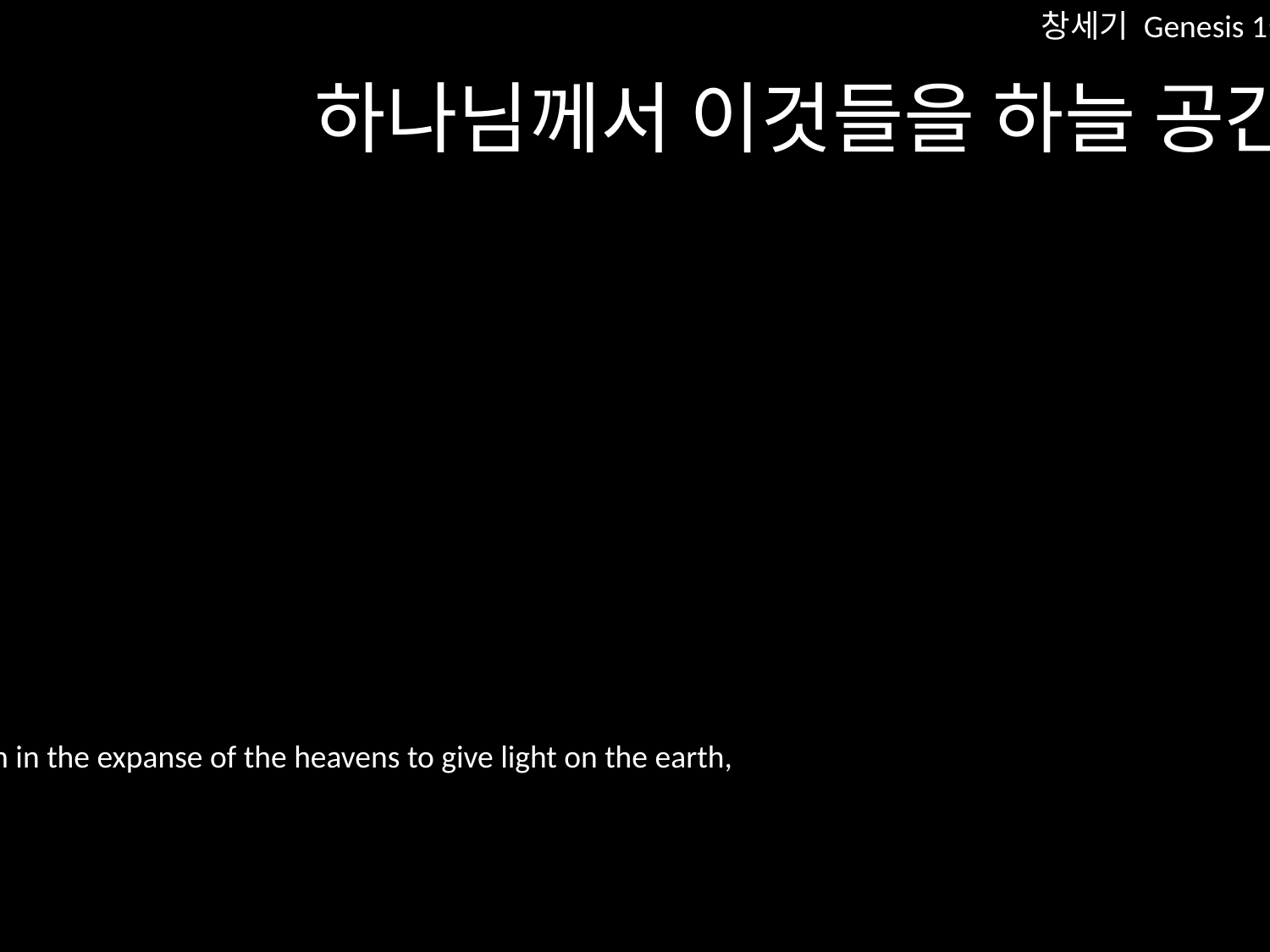

창세기 Genesis 1:17
하나님께서 이것들을 하늘 공간에 두셔서 땅을 비추게 하시고
And God set them in the expanse of the heavens to give light on the earth,